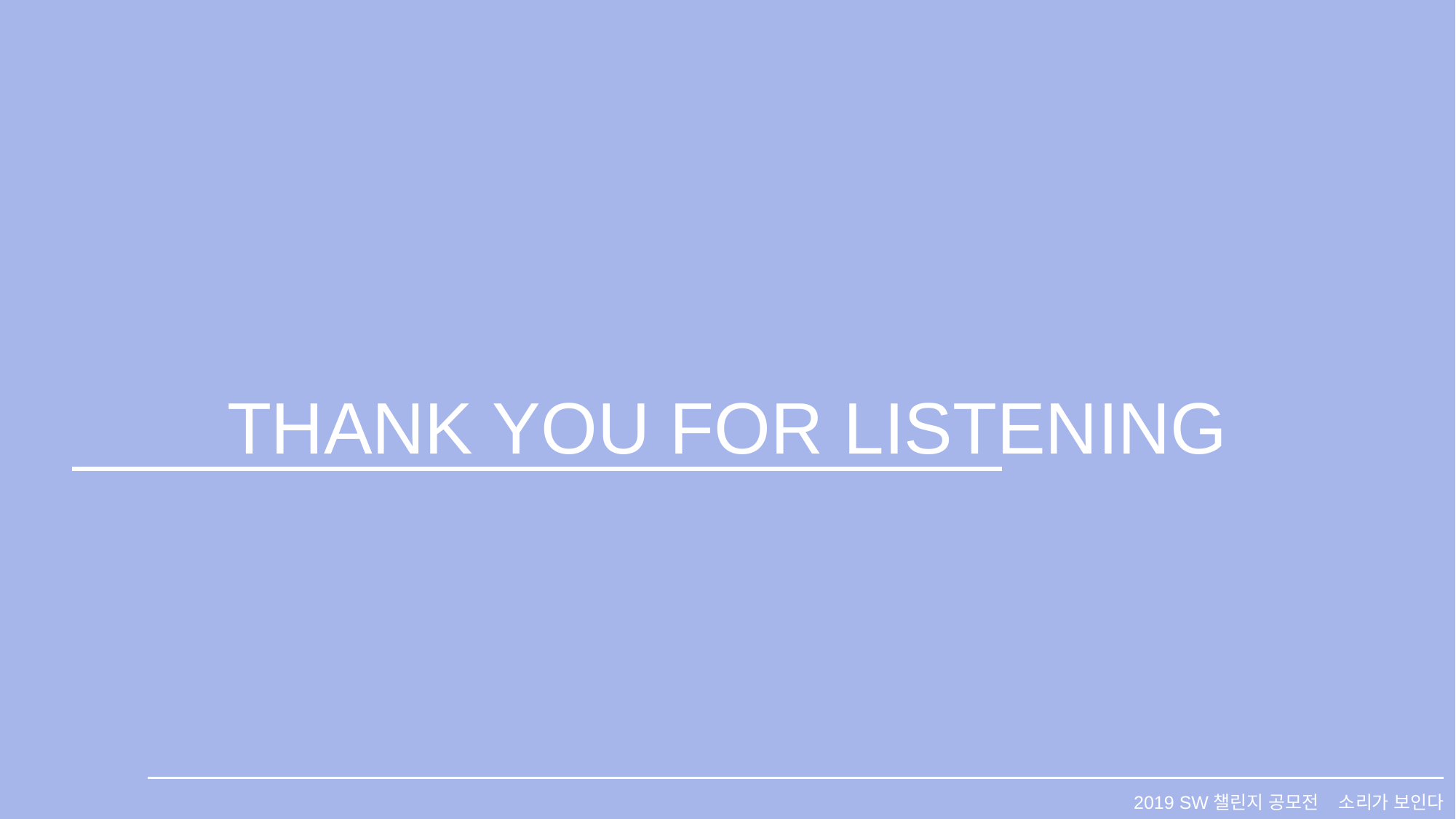

THANK YOU FOR LISTENING
2019 SW챌린지 공모전    소리가 보인다